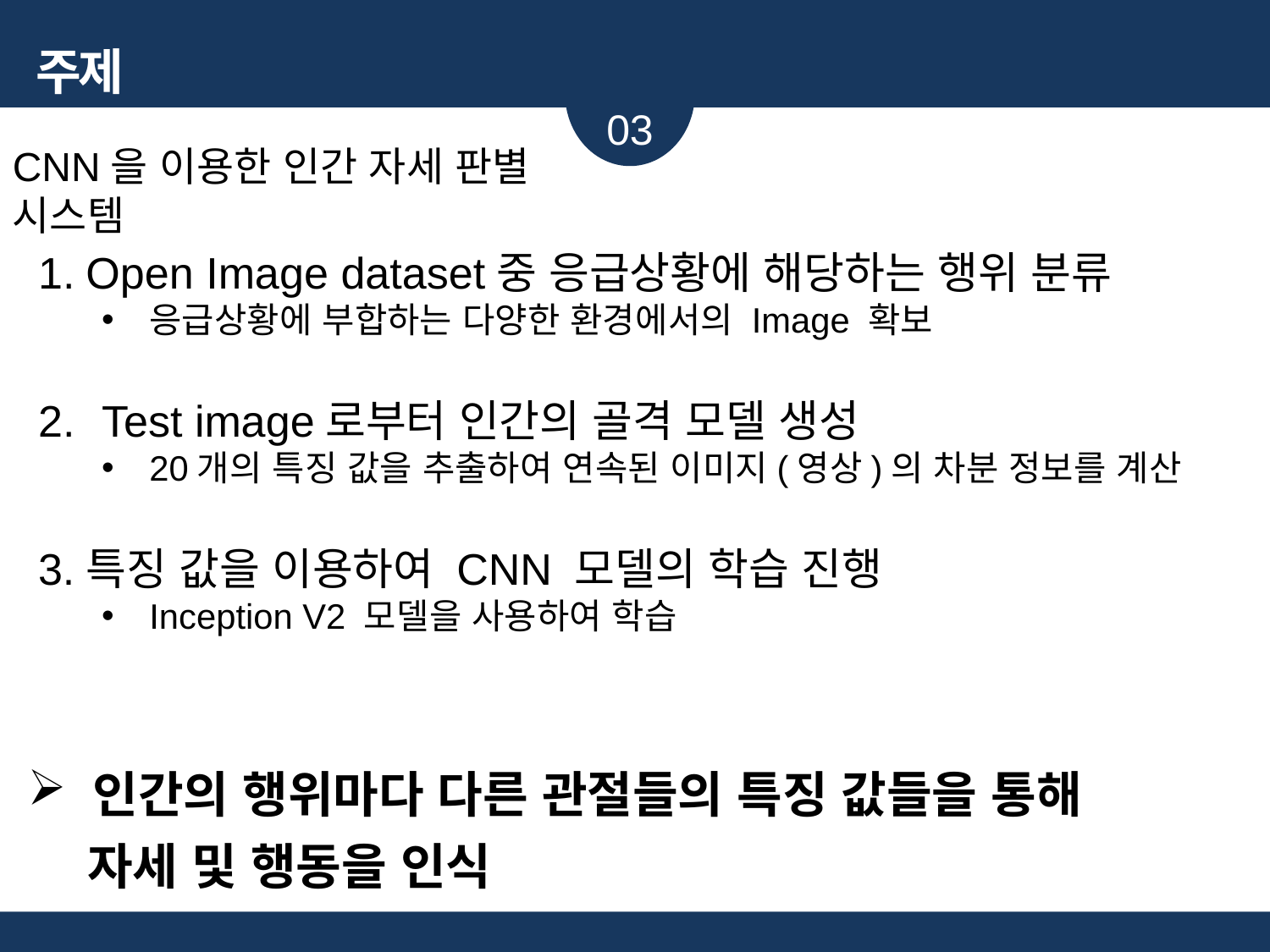

주제
03

CNN을 이용한 인간 자세 판별 시스템
Open Image dataset중 응급상황에 해당하는 행위 분류
응급상황에 부합하는 다양한 환경에서의 Image 확보

Test image로부터 인간의 골격 모델 생성
20개의 특징 값을 추출하여 연속된 이미지(영상)의 차분 정보를 계산

특징 값을 이용하여 CNN 모델의 학습 진행
Inception V2 모델을 사용하여 학습

 인간의 행위마다 다른 관절들의 특징 값들을 통해
자세 및 행동을 인식